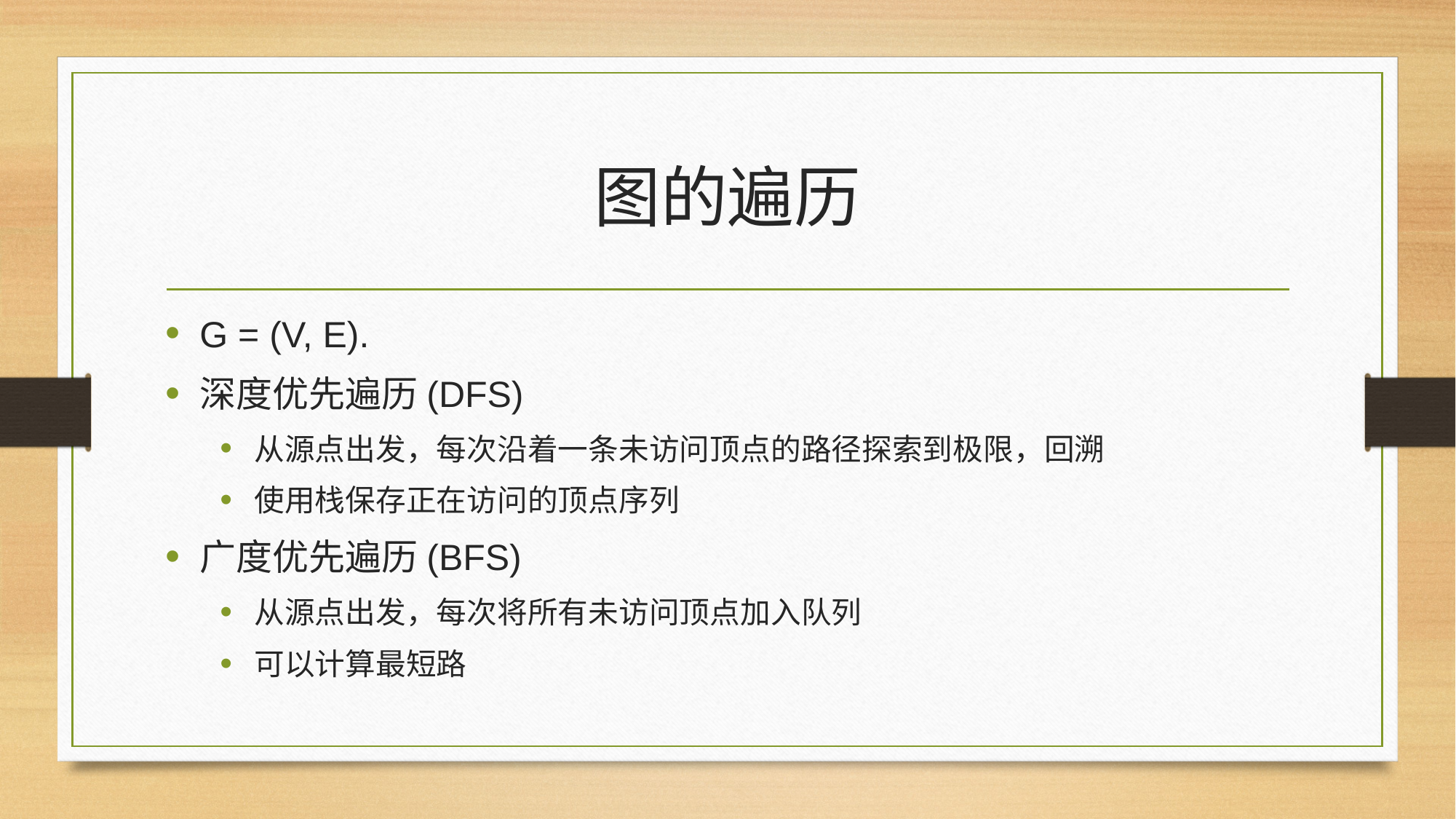

# 图的遍历
G = (V, E).
深度优先遍历(DFS)
从源点出发，每次沿着一条未访问顶点的路径探索到极限，回溯
使用栈保存正在访问的顶点序列
广度优先遍历(BFS)
从源点出发，每次将所有未访问顶点加入队列
可以计算最短路